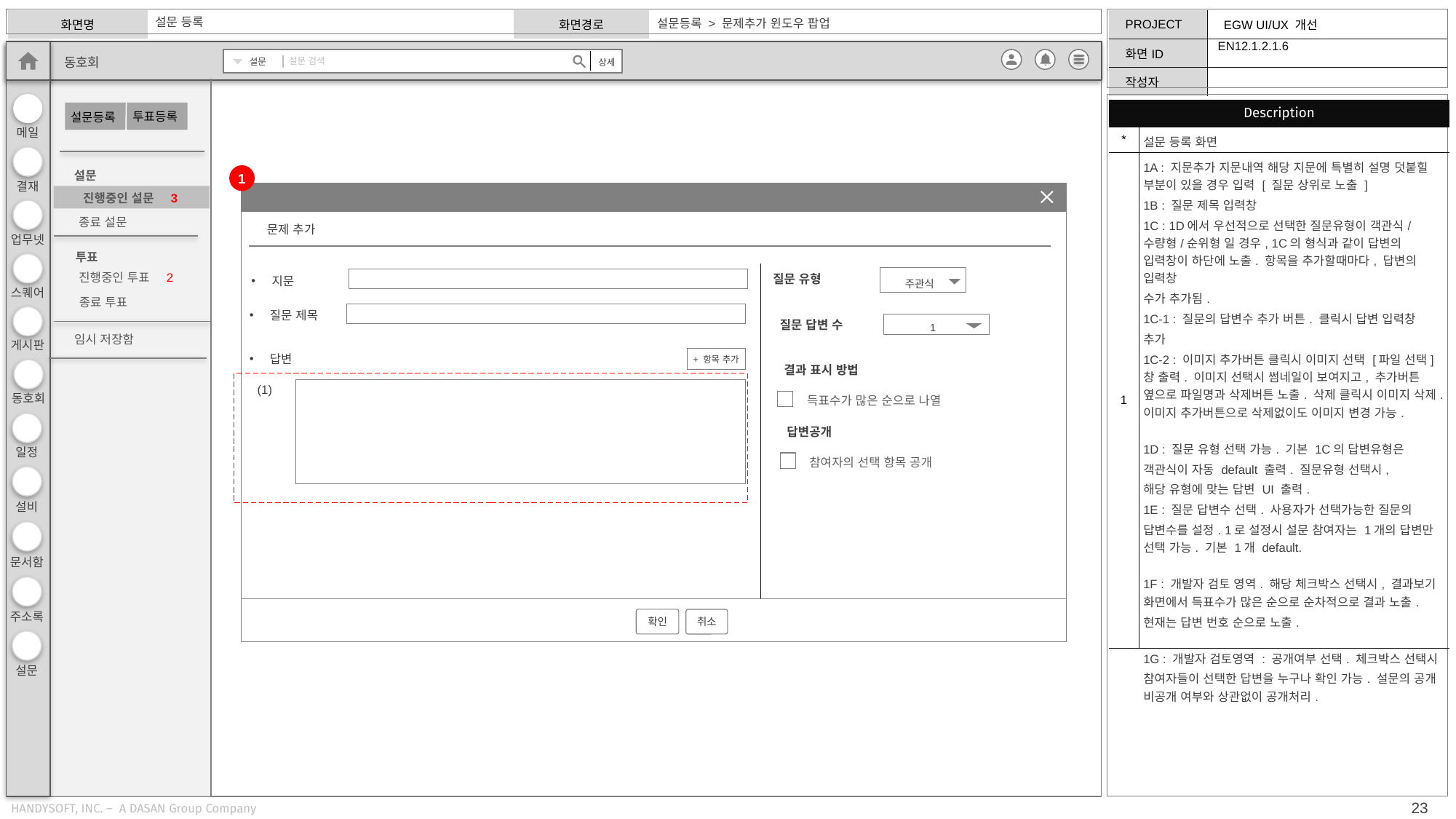

설문 등록
설문등록 > 문제추가 윈도우 팝업
EN12.1.2.1.6

설문

설문 검색
상세

동호회

투표등록
설문등록
설문

진행중인 설문    3
종료 설문
투표
진행중인 투표    2
종료 투표
임시 저장함
| Description |  |
| --- | --- |
| \* | 설문 등록 화면 |
| 1 | 1A : 지문추가 지문내역 해당 지문에 특별히 설명 덧붙힐 부분이 있을 경우 입력 [ 질문 상위로 노출 ] 1B : 질문 제목 입력창 1C : 1D에서 우선적으로 선택한 질문유형이 객관식/수량형/순위형 일 경우, 1C의 형식과 같이 답변의 입력창이 하단에 노출. 항목을 추가할때마다, 답변의 입력창 수가 추가됨. 1C-1 : 질문의 답변수 추가 버튼. 클릭시 답변 입력창 추가 1C-2 : 이미지 추가버튼 클릭시 이미지 선택 [파일 선택] 창 출력. 이미지 선택시 썸네일이 보여지고, 추가버튼 옆으로 파일명과 삭제버튼 노출. 삭제 클릭시 이미지 삭제. 이미지 추가버튼으로 삭제없이도 이미지 변경 가능. 1D : 질문 유형 선택 가능. 기본 1C의 답변유형은 객관식이 자동 default 출력. 질문유형 선택시, 해당 유형에 맞는 답변 UI 출력. 1E : 질문 답변수 선택. 사용자가 선택가능한 질문의 답변수를 설정. 1로 설정시 설문 참여자는 1개의 답변만 선택 가능. 기본 1개 default. 1F : 개발자 검토 영역. 해당 체크박스 선택시, 결과보기 화면에서 득표수가 많은 순으로 순차적으로 결과 노출. 현재는 답변 번호 순으로 노출. 1G : 개발자 검토영역 : 공개여부 선택. 체크박스 선택시 참여자들이 선택한 답변을 누구나 확인 가능. 설문의 공개 비공개 여부와 상관없이 공개처리. |
1

문제 추가
질문 유형
지문
주관식

질문 제목

질문 답변 수
1

답변
+ 항목 추가
결과 표시 방법

  (1)

득표수가 많은 순으로 나열

답변공개
참여자의 선택 항목 공개

확인
취소